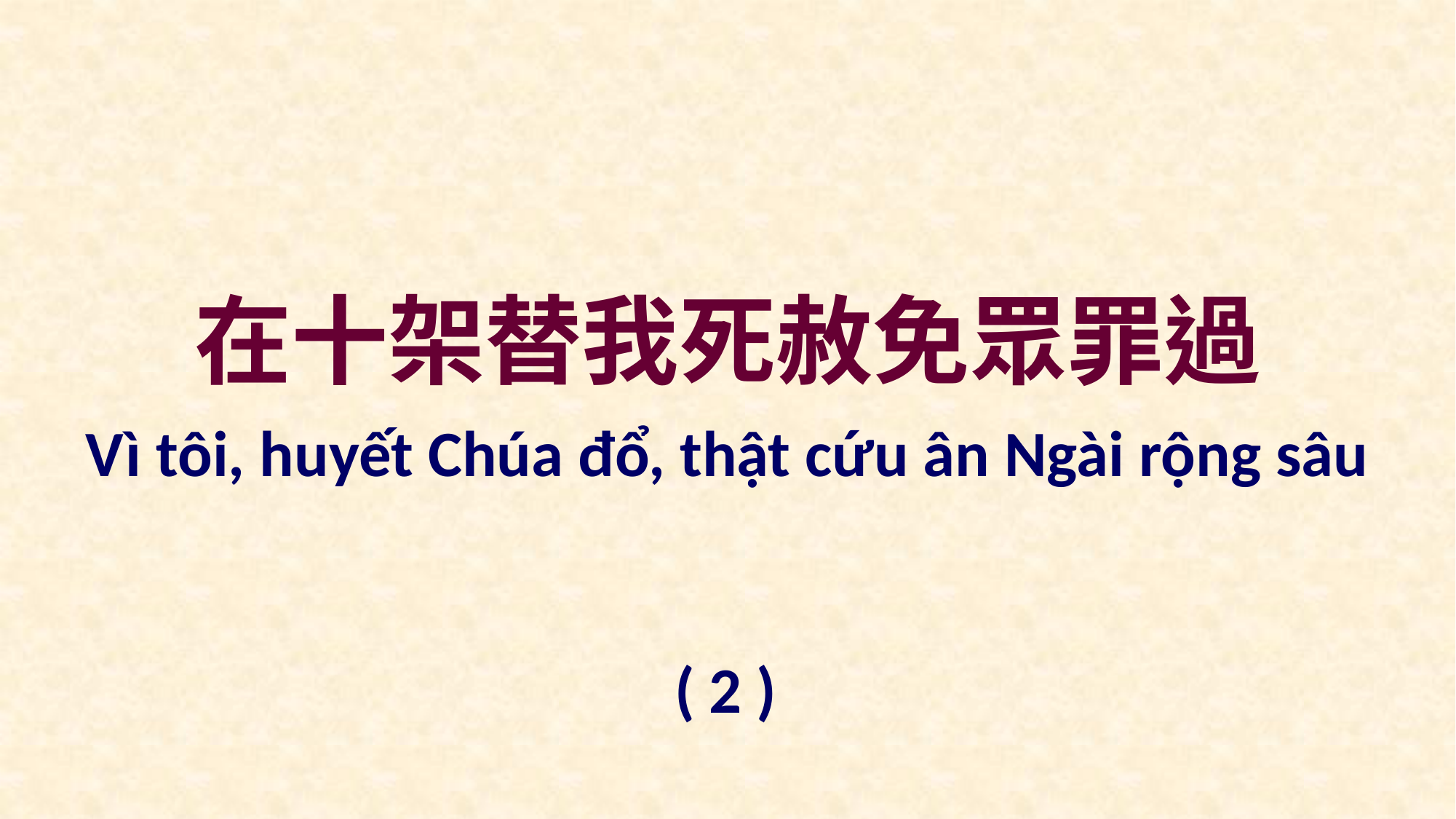

在十架替我死赦免眾罪過
Vì tôi, huyết Chúa đổ, thật cứu ân Ngài rộng sâu
( 2 )